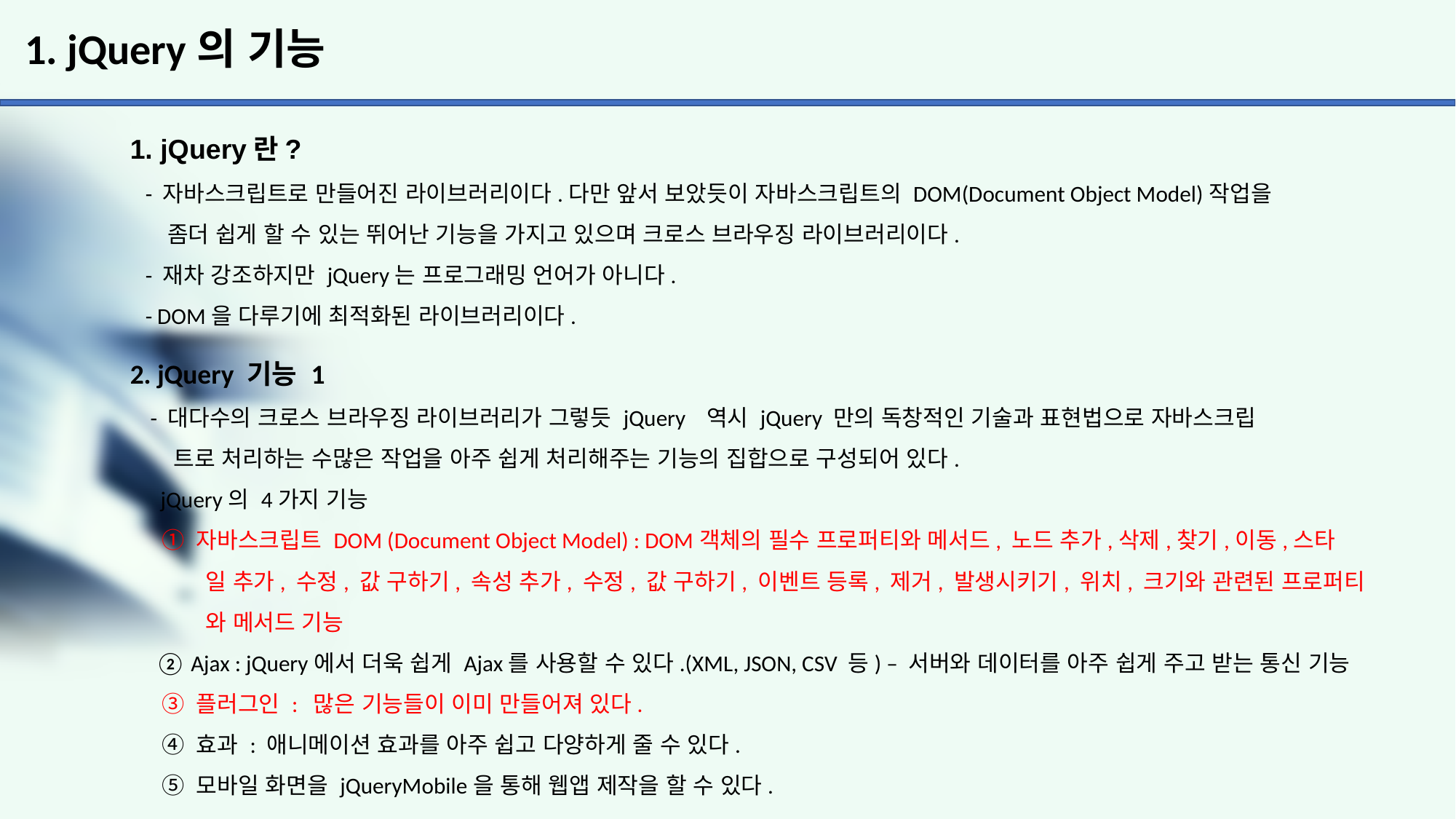

# 1. jQuery의 기능
1. jQuery란?
   - 자바스크립트로 만들어진 라이브러리이다.다만 앞서 보았듯이 자바스크립트의 DOM(Document Object Model)작업을
     좀더 쉽게 할 수 있는 뛰어난 기능을 가지고 있으며 크로스 브라우징 라이브러리이다.
   - 재차 강조하지만 jQuery는 프로그래밍 언어가 아니다.
   - DOM을 다루기에 최적화된 라이브러리이다.
2. jQuery 기능 1
    - 대다수의 크로스 브라우징 라이브러리가 그렇듯 jQuery   역시 jQuery 만의 독창적인 기술과 표현법으로 자바스크립
      트로 처리하는 수많은 작업을 아주 쉽게 처리해주는 기능의 집합으로 구성되어 있다.
      jQuery의 4가지 기능
     ① 자바스크립트 DOM (Document Object Model) : DOM객체의 필수 프로퍼티와 메서드, 노드 추가,삭제,찾기,이동,스타
           일 추가, 수정, 값 구하기, 속성 추가, 수정, 값 구하기, 이벤트 등록, 제거, 발생시키기, 위치, 크기와 관련된 프로퍼티
           와 메서드 기능
     ② Ajax : jQuery에서 더욱 쉽게 Ajax를 사용할 수 있다.(XML, JSON, CSV 등) – 서버와 데이터를 아주 쉽게 주고 받는 통신 기능
     ③ 플러그인 :  많은 기능들이 이미 만들어져 있다.
     ④ 효과 : 애니메이션 효과를 아주 쉽고 다양하게 줄 수 있다.
     ⑤ 모바일 화면을 jQueryMobile을 통해 웹앱 제작을 할 수 있다.